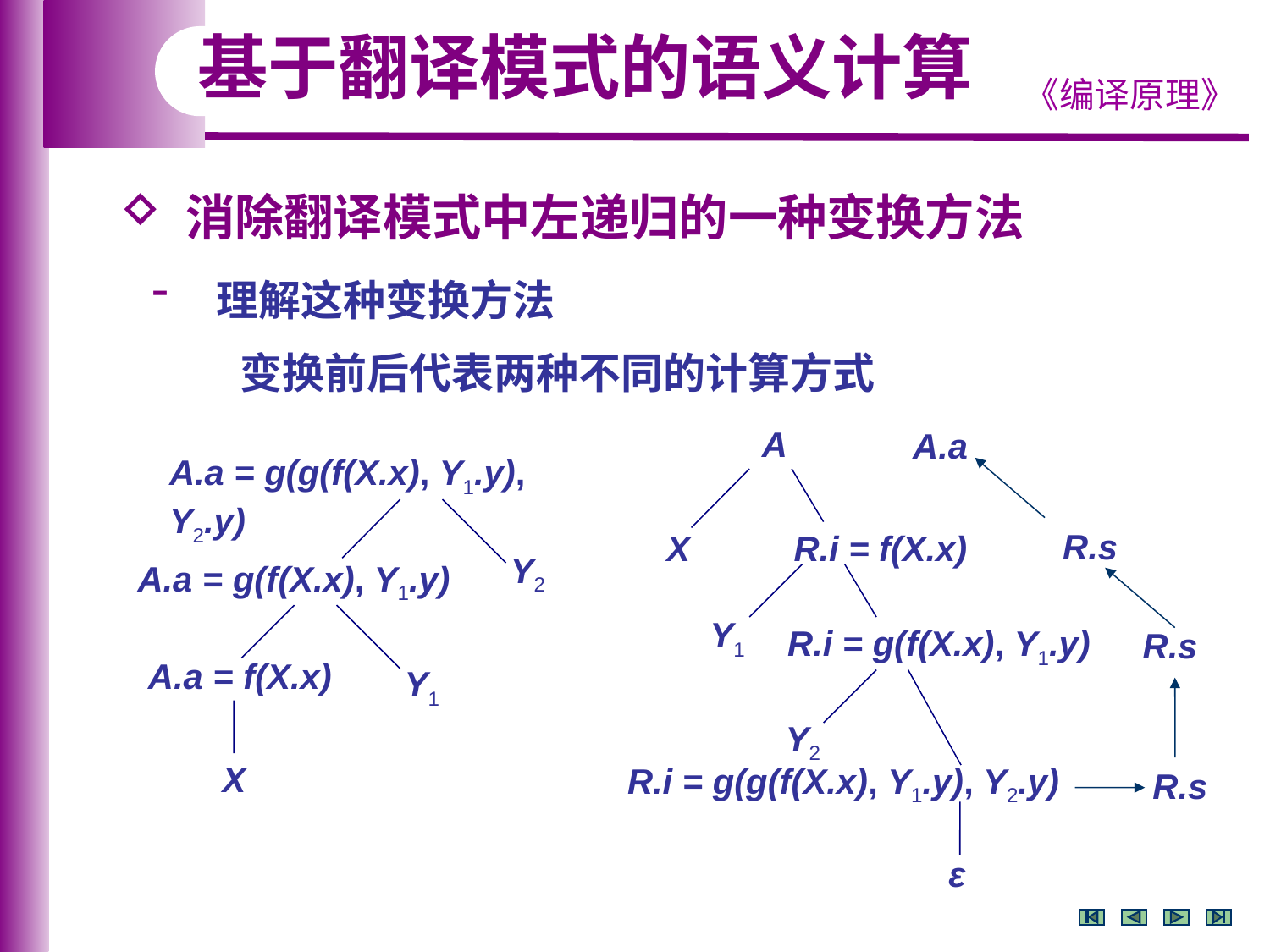

基于翻译模式的语义计算
 消除翻译模式中左递归的一种变换方法

  理解这种变换方法

     变换前后代表两种不同的计算方式
A
A.a
A.a = g(g(f(X.x), Y1.y), Y2.y)

R.s
X
R.i = f(X.x)
Y2
A.a = g(f(X.x), Y1.y)

Y1
R.i = g(f(X.x), Y1.y)
R.s
A.a = f(X.x)
Y1

Y2
X
R.i = g(g(f(X.x), Y1.y), Y2.y)
R.s

ε